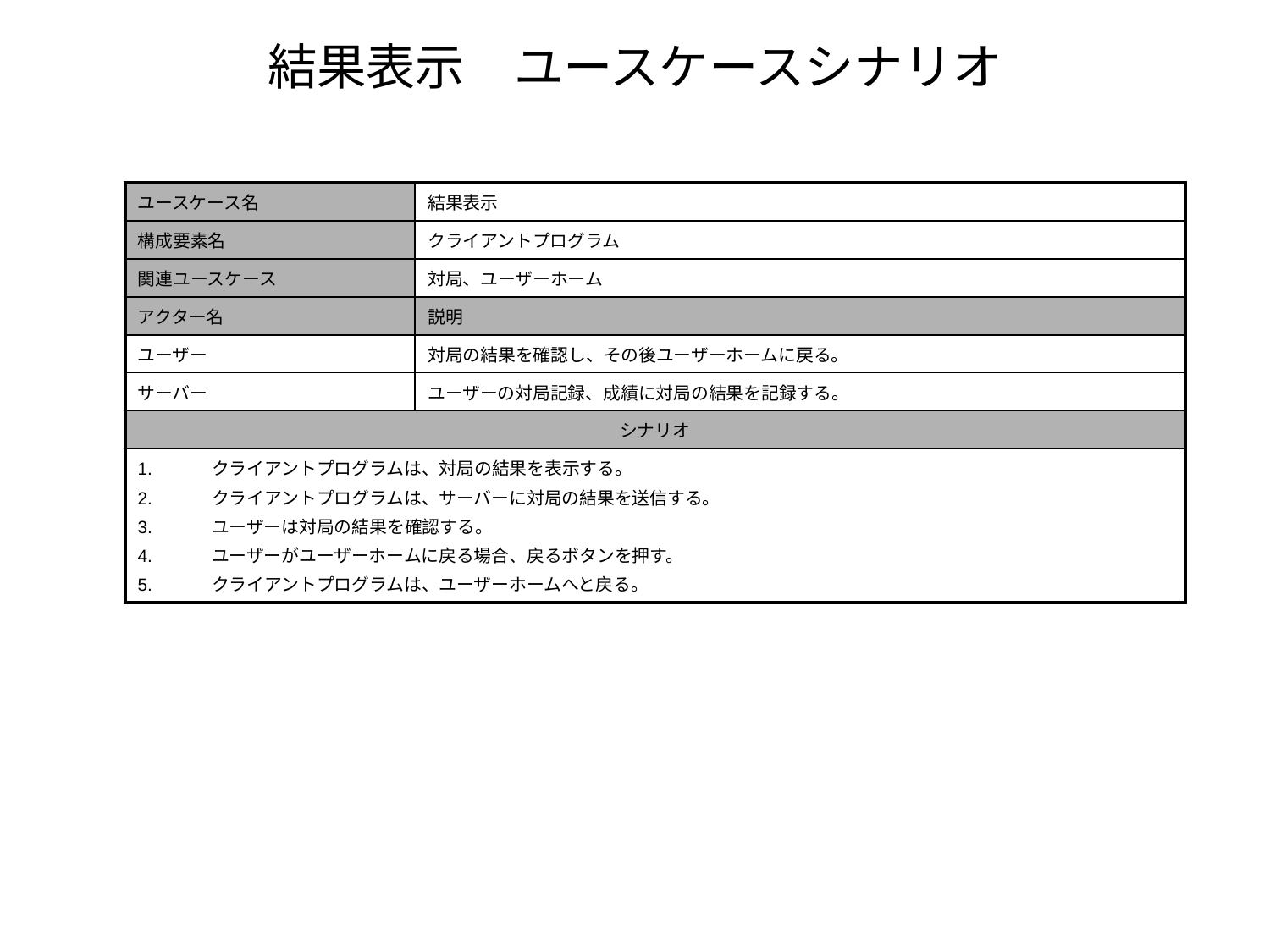

結果表示　ユースケースシナリオ
| ユースケース名 | 結果表示 |
| --- | --- |
| 構成要素名 | クライアントプログラム |
| 関連ユースケース | 対局、ユーザーホーム |
| アクター名 | 説明 |
| ユーザー | 対局の結果を確認し、その後ユーザーホームに戻る。 |
| サーバー | ユーザーの対局記録、成績に対局の結果を記録する。 |
| シナリオ |  |
| クライアントプログラムは、対局の結果を表示する。 クライアントプログラムは、サーバーに対局の結果を送信する。 ユーザーは対局の結果を確認する。 ユーザーがユーザーホームに戻る場合、戻るボタンを押す。 クライアントプログラムは、ユーザーホームへと戻る。 |  |